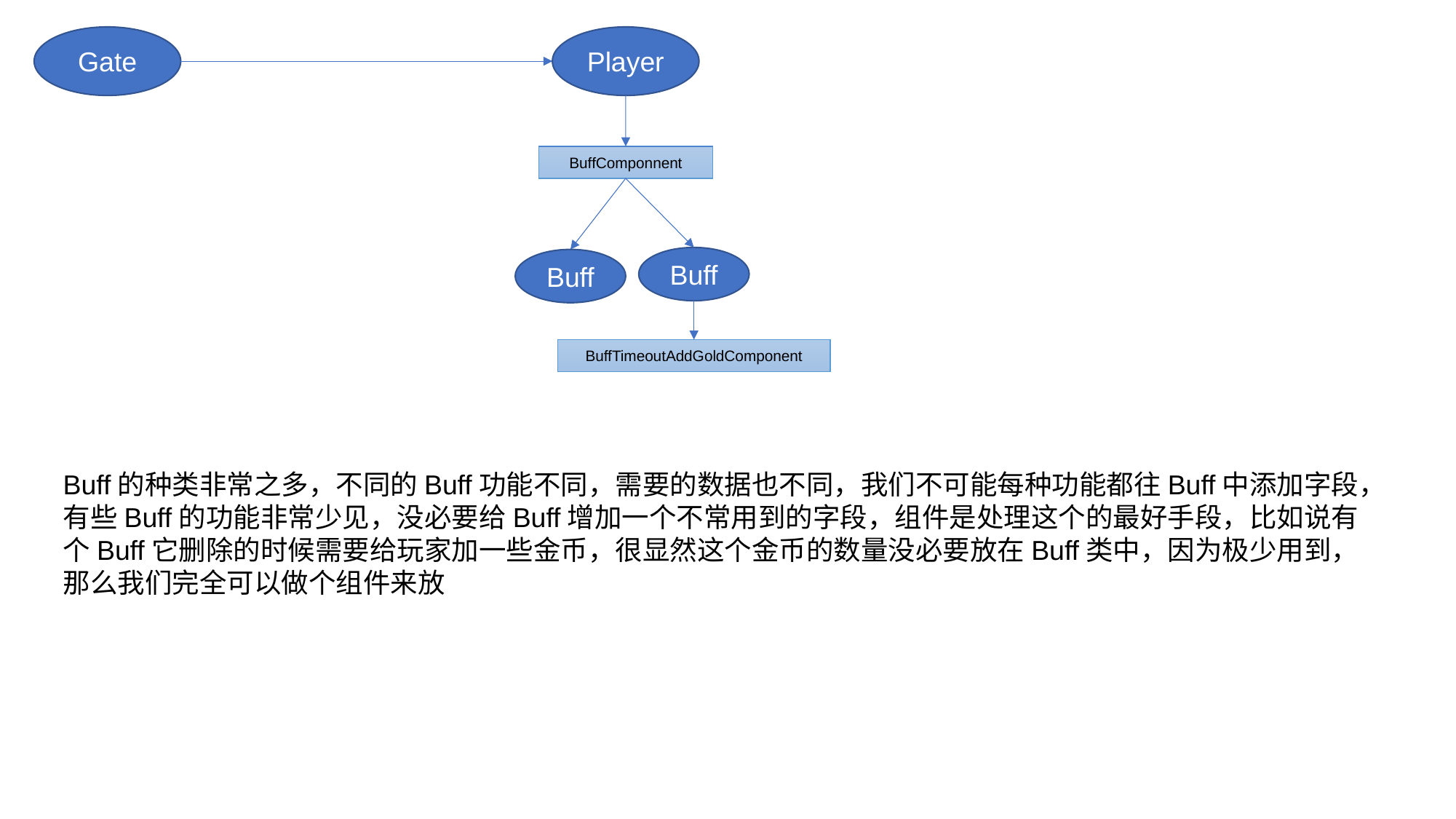

Gate
Player
BuffComponnent
Buff
Buff
BuffTimeoutAddGoldComponent
Buff的种类非常之多，不同的Buff功能不同，需要的数据也不同，我们不可能每种功能都往Buff中添加字段，有些Buff的功能非常少见，没必要给Buff增加一个不常用到的字段，组件是处理这个的最好手段，比如说有个Buff它删除的时候需要给玩家加一些金币，很显然这个金币的数量没必要放在Buff类中，因为极少用到，那么我们完全可以做个组件来放